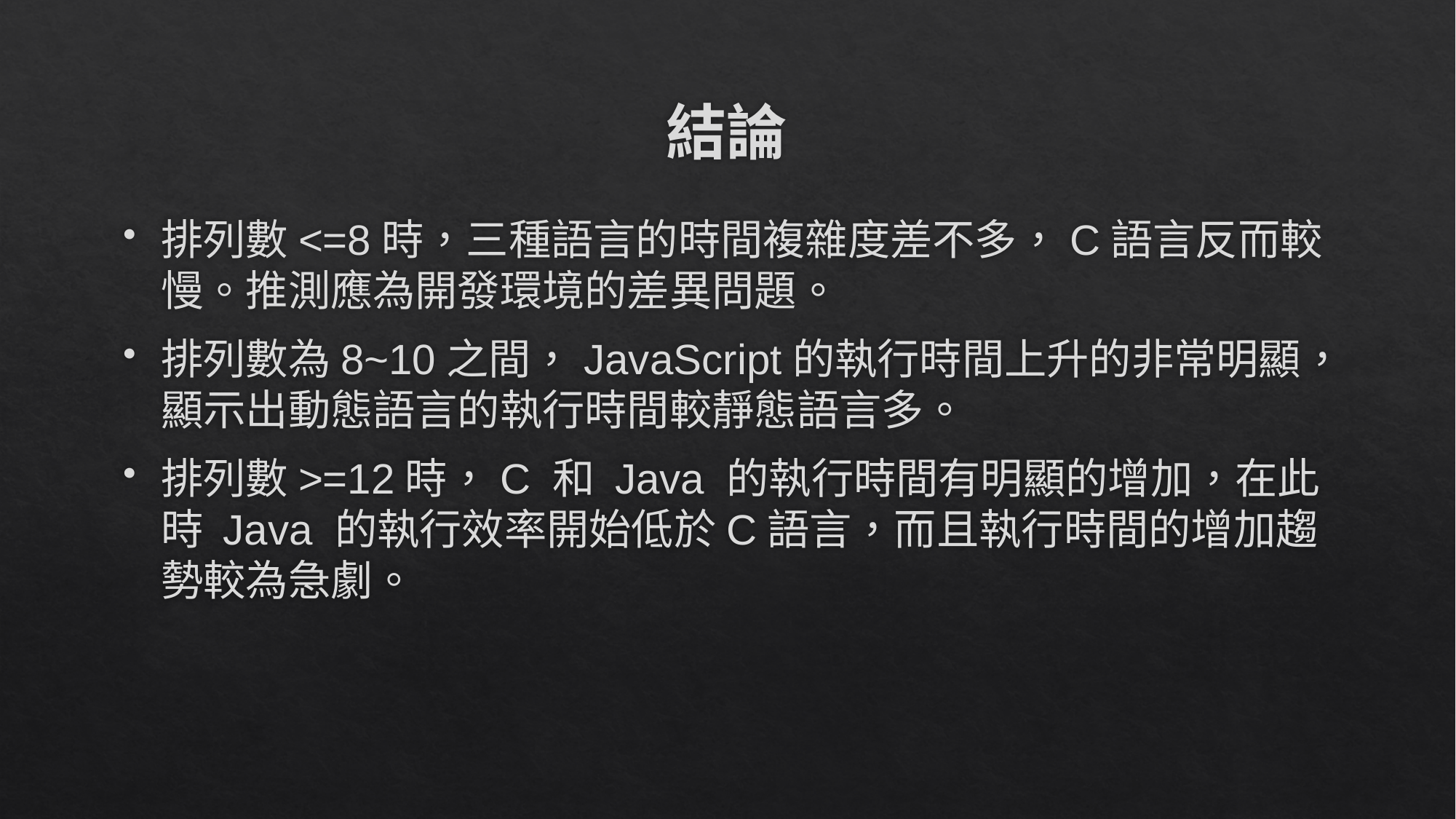

# 結論
排列數<=8時，三種語言的時間複雜度差不多，C語言反而較慢。推測應為開發環境的差異問題。
排列數為8~10之間，JavaScript的執行時間上升的非常明顯，顯示出動態語言的執行時間較靜態語言多。
排列數>=12時，C 和 Java 的執行時間有明顯的增加，在此時 Java 的執行效率開始低於C語言，而且執行時間的增加趨勢較為急劇。